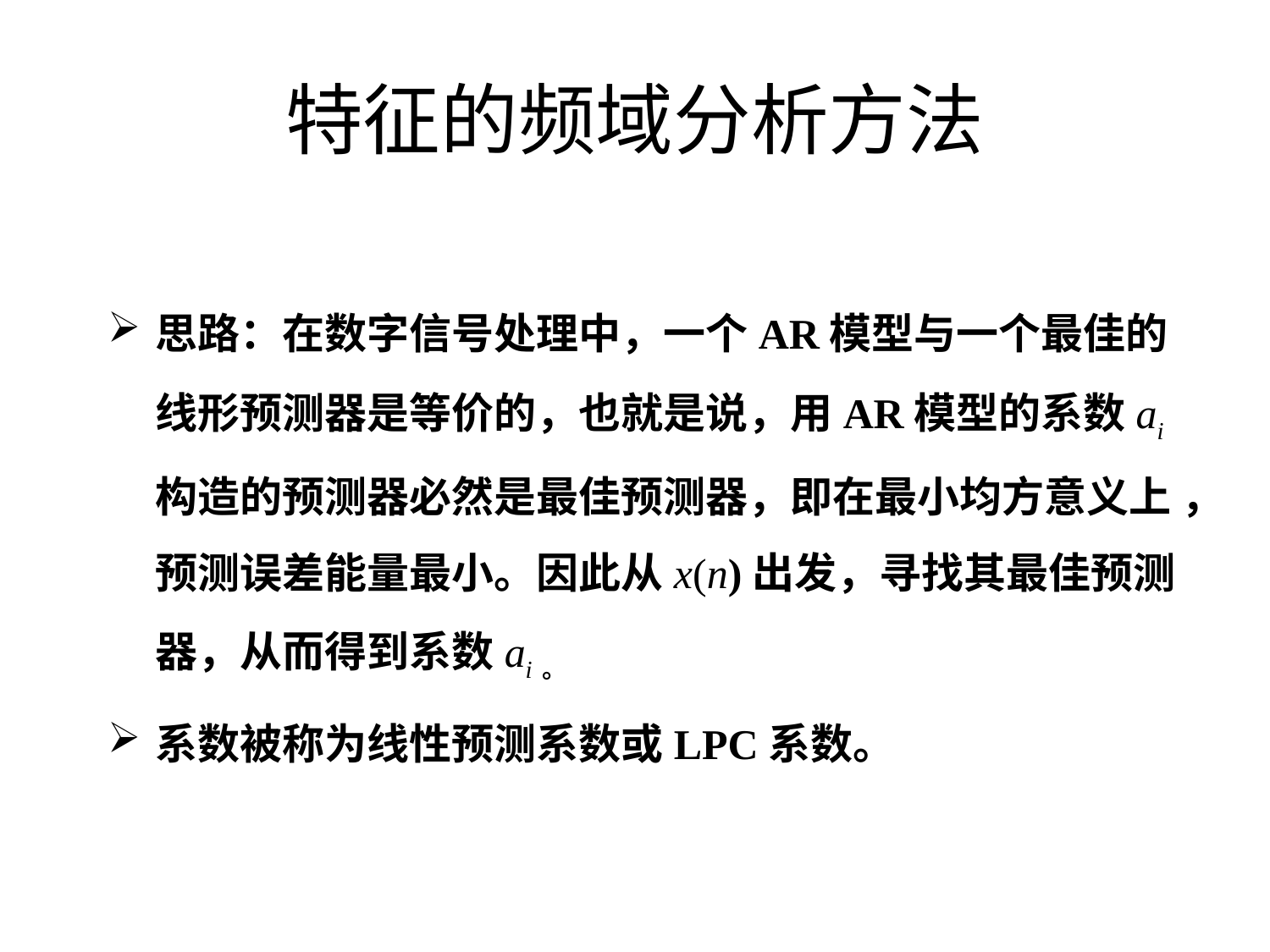

# 特征的频域分析方法
思路：在数字信号处理中，一个AR模型与一个最佳的线形预测器是等价的，也就是说，用AR模型的系数ai构造的预测器必然是最佳预测器，即在最小均方意义上 ，预测误差能量最小。因此从x(n)出发，寻找其最佳预测器，从而得到系数ai。
系数被称为线性预测系数或LPC系数。